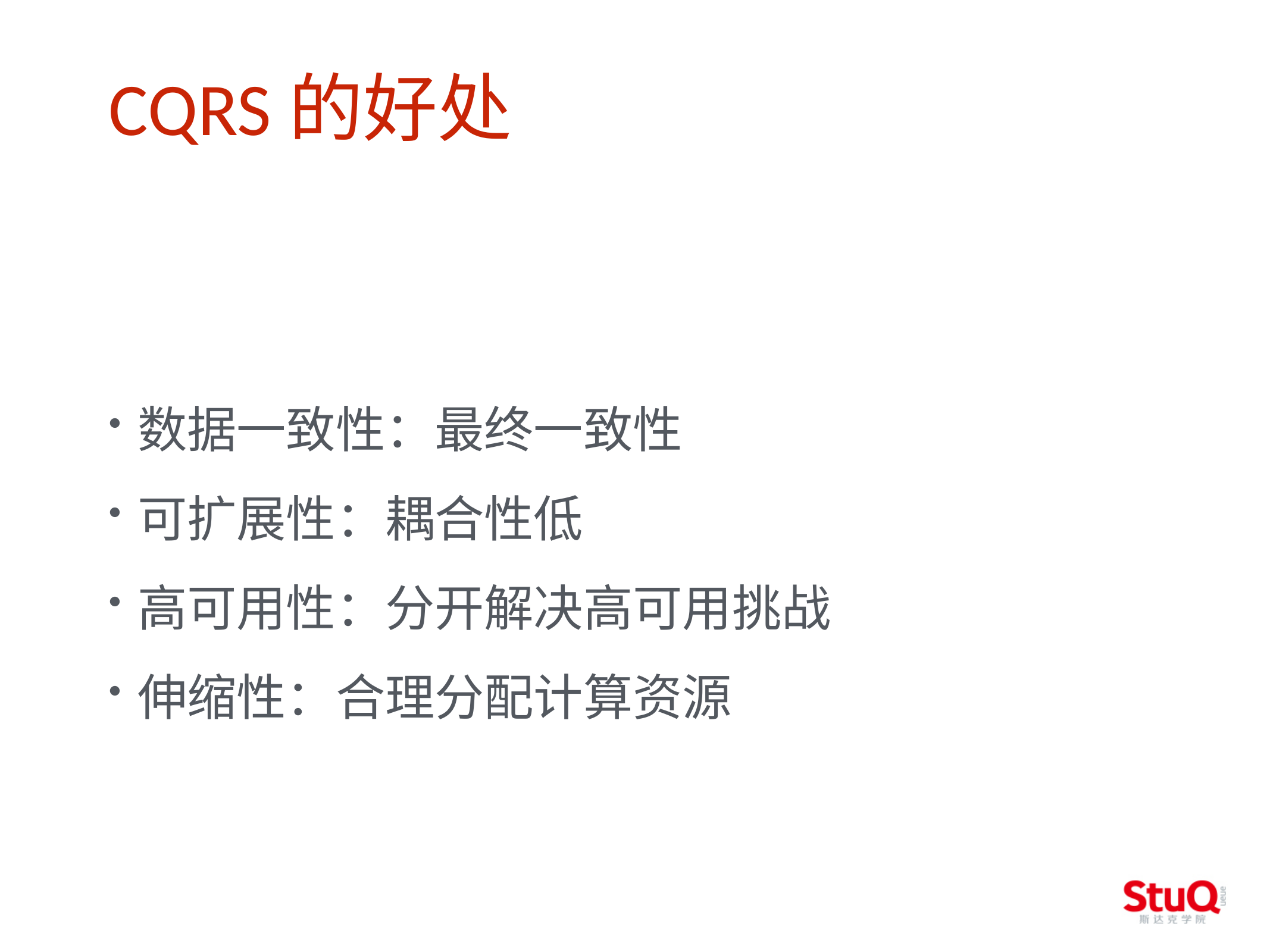

CQRS的好处
数据一致性：最终一致性
可扩展性：耦合性低
高可用性：分开解决高可用挑战
伸缩性：合理分配计算资源